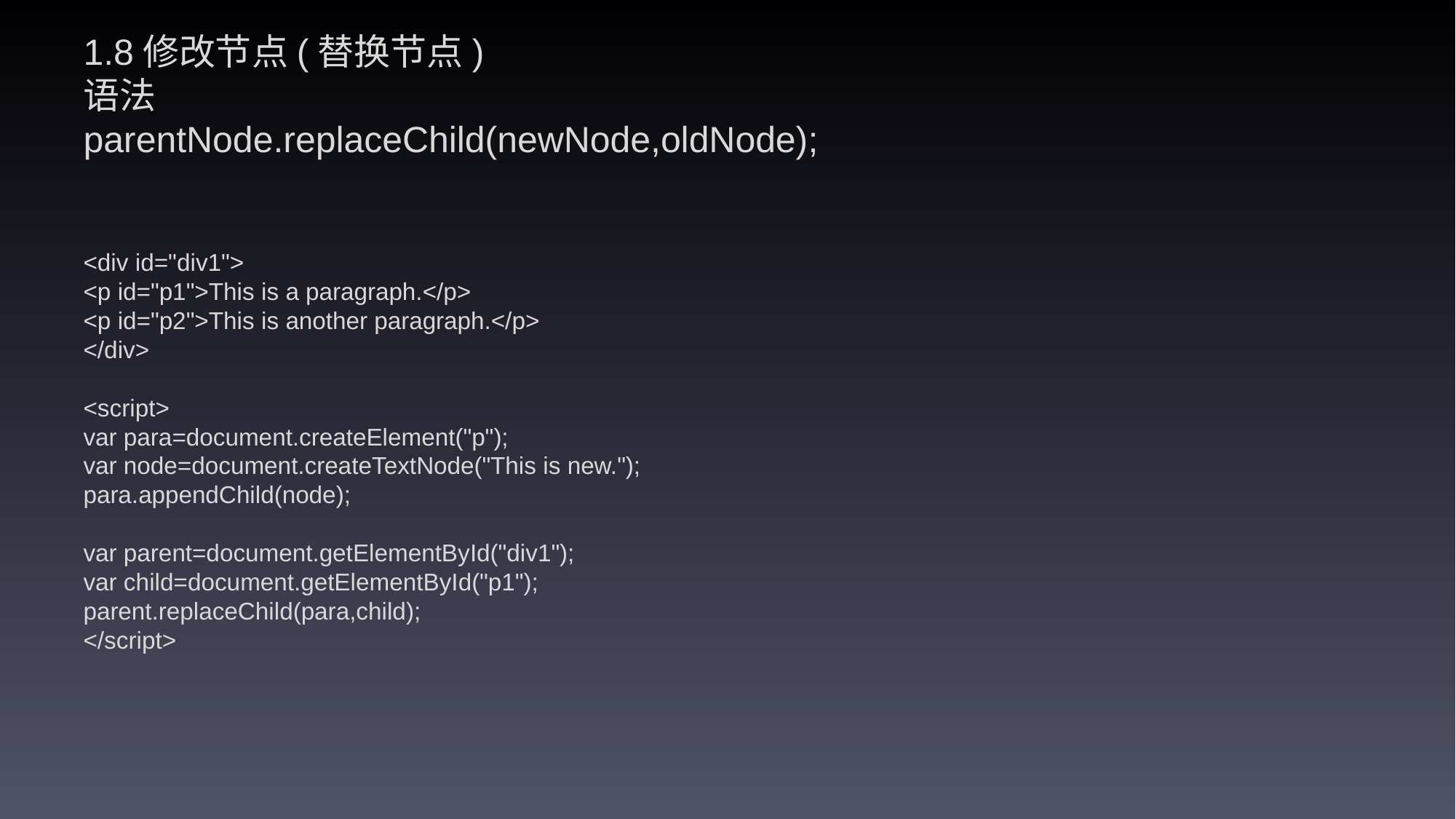

1.8修改节点(替换节点)
语法
parentNode.replaceChild(newNode,oldNode);

<div id="div1">
<p id="p1">This is a paragraph.</p>
<p id="p2">This is another paragraph.</p>
</div>

<script>
var para=document.createElement("p");
var node=document.createTextNode("This is new.");
para.appendChild(node);

var parent=document.getElementById("div1");
var child=document.getElementById("p1");
parent.replaceChild(para,child);
</script>